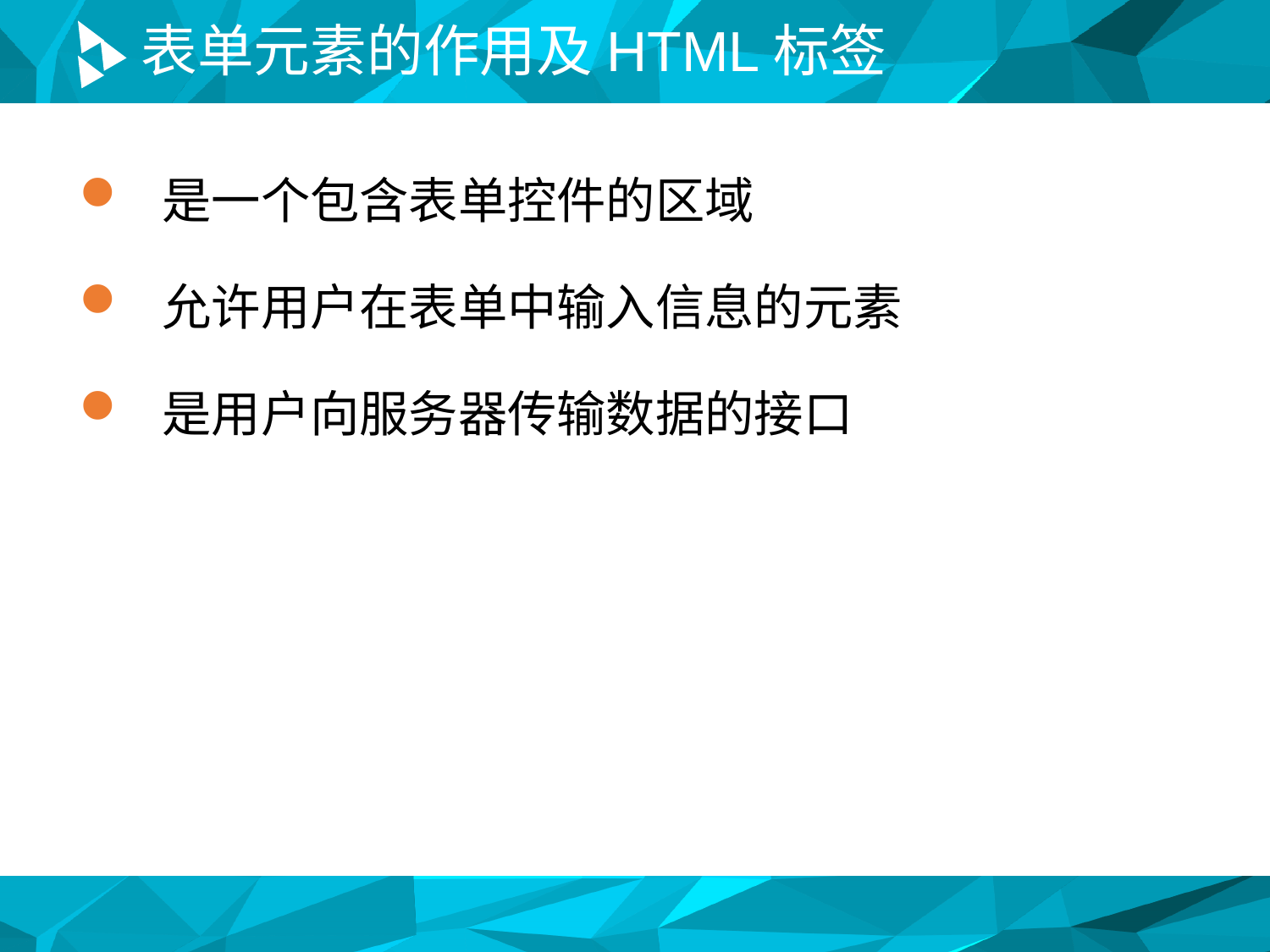

# 表单元素的作用及HTML标签

  是一个包含表单控件的区域
  允许用户在表单中输入信息的元素
  是用户向服务器传输数据的接口